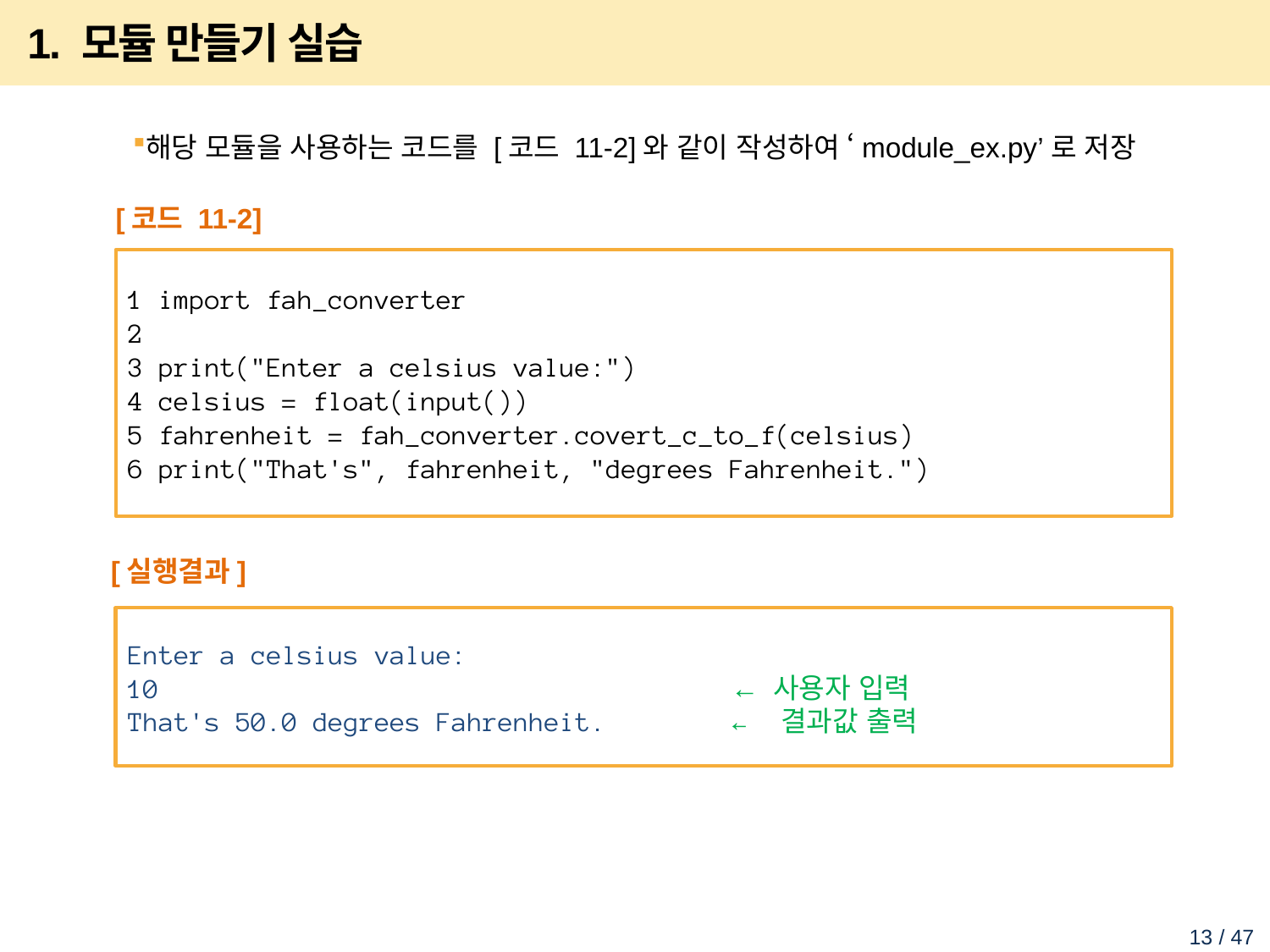

# 1. 모듈 만들기 실습
해당 모듈을 사용하는 코드를 [코드 11-2]와 같이 작성하여 ‘module_ex.py’로 저장
[코드 11-2]
1 import fah_converter
2
3 print("Enter a celsius value:")
4 celsius = float(input())
5 fahrenheit = fah_converter.covert_c_to_f(celsius)
6 print("That's", fahrenheit, "degrees Fahrenheit.")
[실행결과]
Enter a celsius value:
10                                     ← 사용자 입력
That's 50.0 degrees Fahrenheit.        ← 결과값 출력